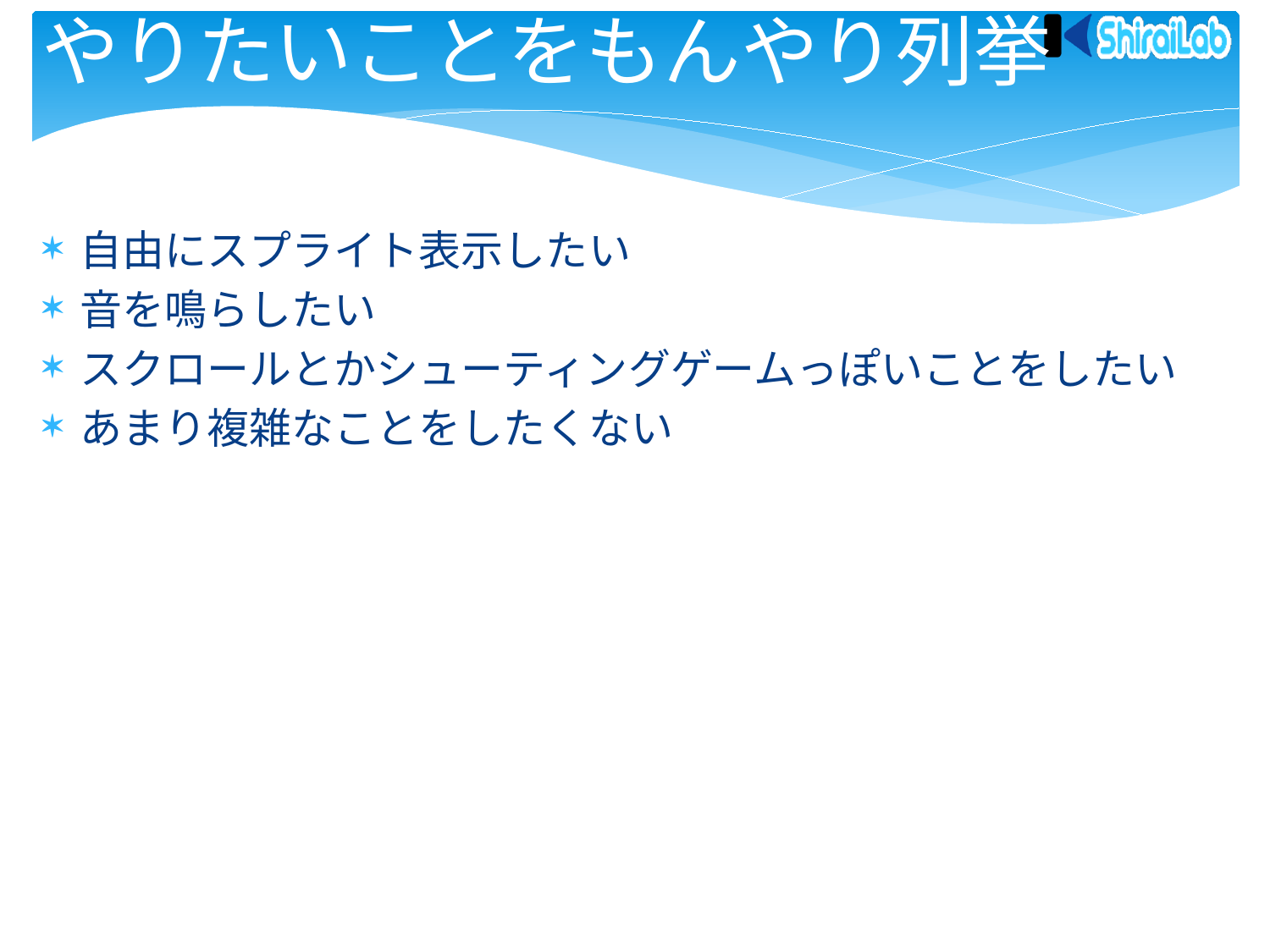

# やりたいことをもんやり列挙
自由にスプライト表示したい
音を鳴らしたい
スクロールとかシューティングゲームっぽいことをしたい
あまり複雑なことをしたくない